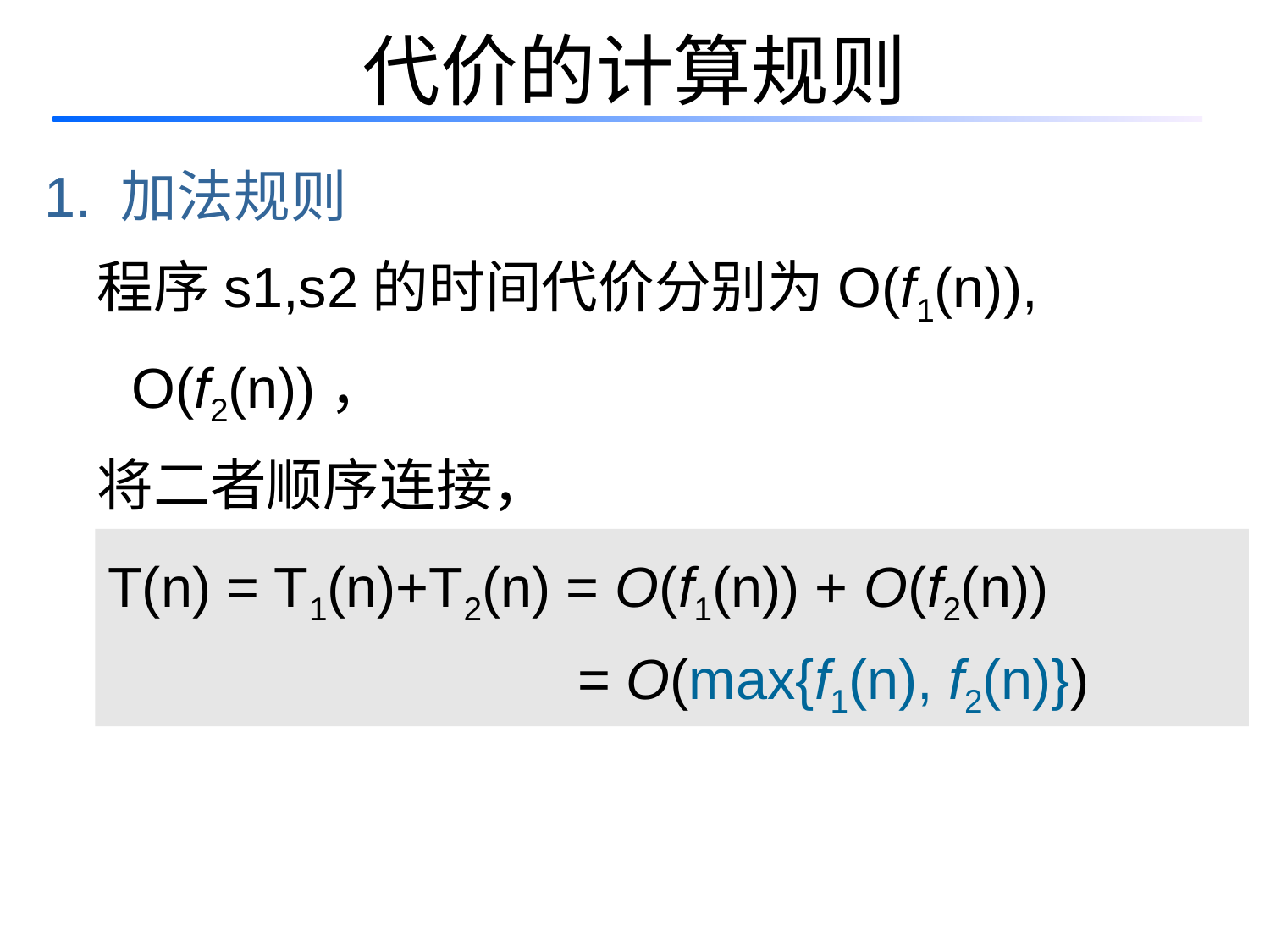

# 代价的计算规则

1. 加法规则
程序s1,s2的时间代价分别为O(f1(n)), O(f2(n))，
将二者顺序连接，
则新程序(s1; s2)的时间代价为：
T(n) = T1(n)+T2(n) = O(f1(n)) + O(f2(n))
                              = O(max{f1(n), f2(n)})